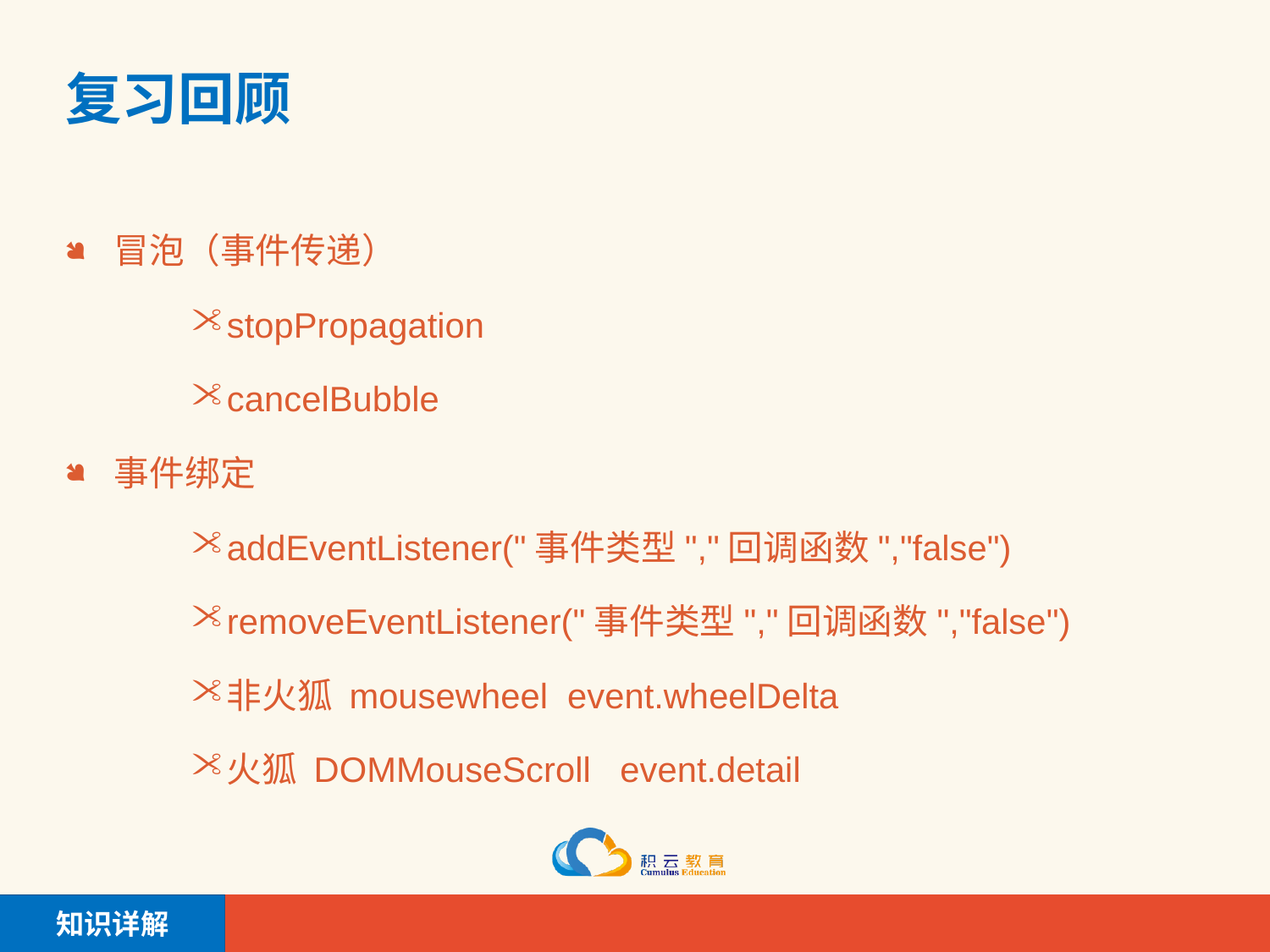

# 复习回顾
冒泡（事件传递）
stopPropagation
cancelBubble
事件绑定
addEventListener("事件类型","回调函数","false")
removeEventListener("事件类型","回调函数","false")
非火狐 mousewheel  event.wheelDelta
火狐 DOMMouseScroll   event.detail